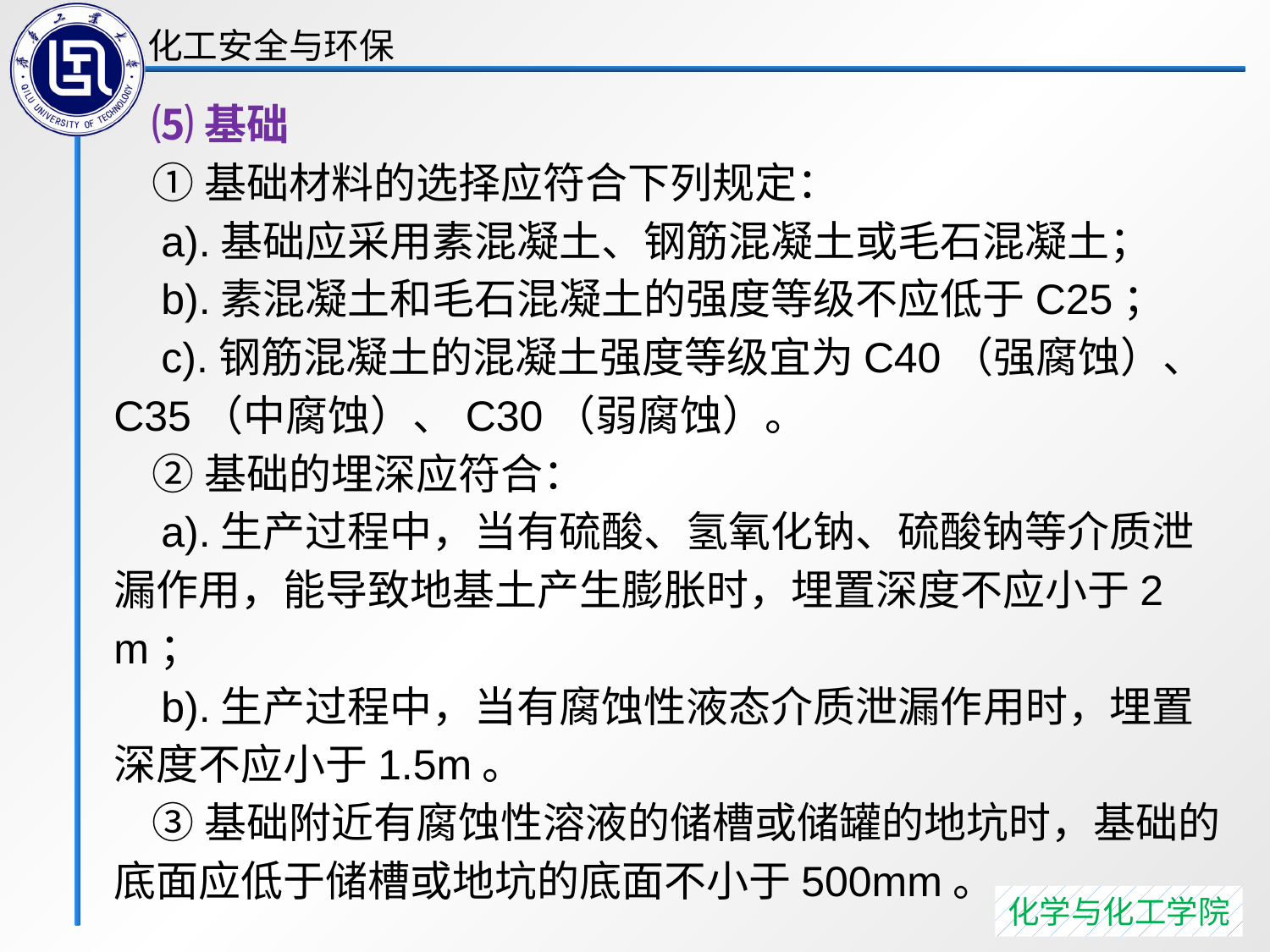

⑸基础
    ①基础材料的选择应符合下列规定：
    a).基础应采用素混凝土、钢筋混凝土或毛石混凝土；
    b).素混凝土和毛石混凝土的强度等级不应低于C25；
    c).钢筋混凝土的混凝土强度等级宜为C40（强腐蚀）、C35（中腐蚀）、C30（弱腐蚀）。
    ②基础的埋深应符合：
    a).生产过程中，当有硫酸、氢氧化钠、硫酸钠等介质泄漏作用，能导致地基土产生膨胀时，埋置深度不应小于2 m；
    b).生产过程中，当有腐蚀性液态介质泄漏作用时，埋置深度不应小于1.5m。
    ③基础附近有腐蚀性溶液的储槽或储罐的地坑时，基础的底面应低于储槽或地坑的底面不小于500mm。